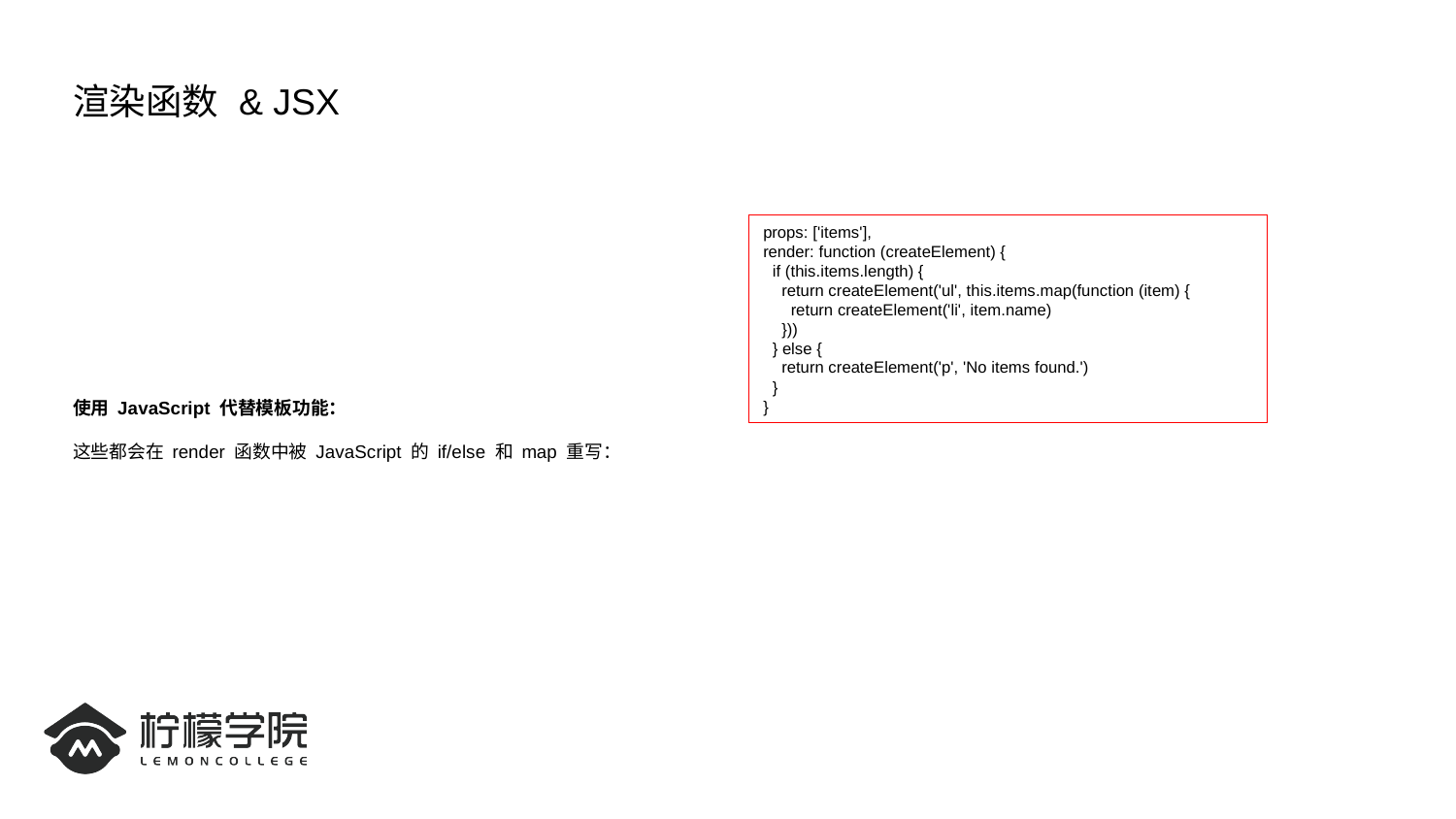

# 渲染函数 & JSX
使用 JavaScript 代替模板功能：

这些都会在 render 函数中被 JavaScript 的 if/else 和 map 重写：
props: ['items'],
render: function (createElement) {
  if (this.items.length) {
    return createElement('ul', this.items.map(function (item) {
      return createElement('li', item.name)
    }))
  } else {
    return createElement('p', 'No items found.')
  }
}